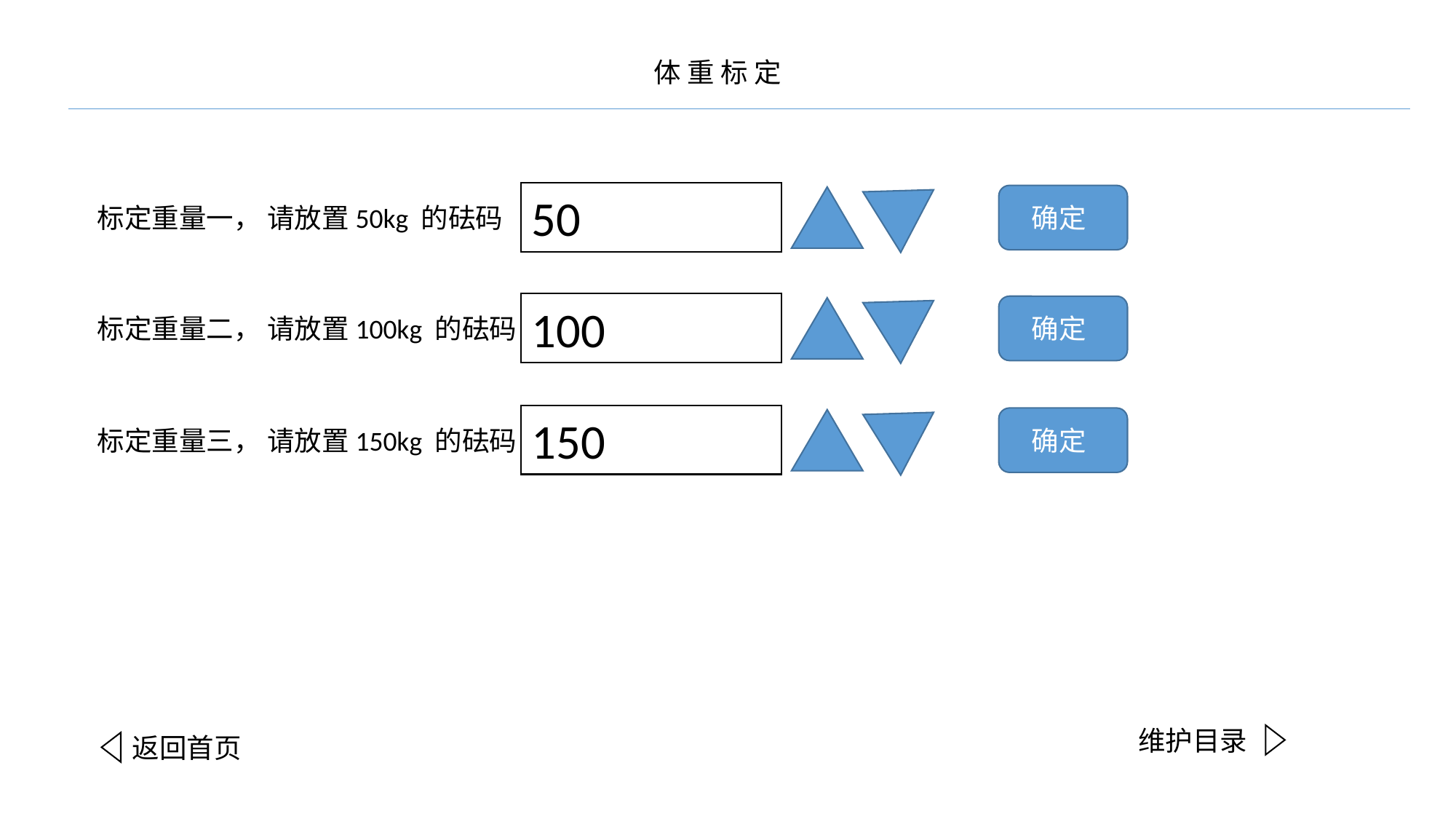

体 重 标 定

50

标定重量一， 请放置50kg 的砝码
确定

100

标定重量二， 请放置100kg 的砝码
确定

150

标定重量三， 请放置150kg 的砝码
确定
维护目录
返回首页